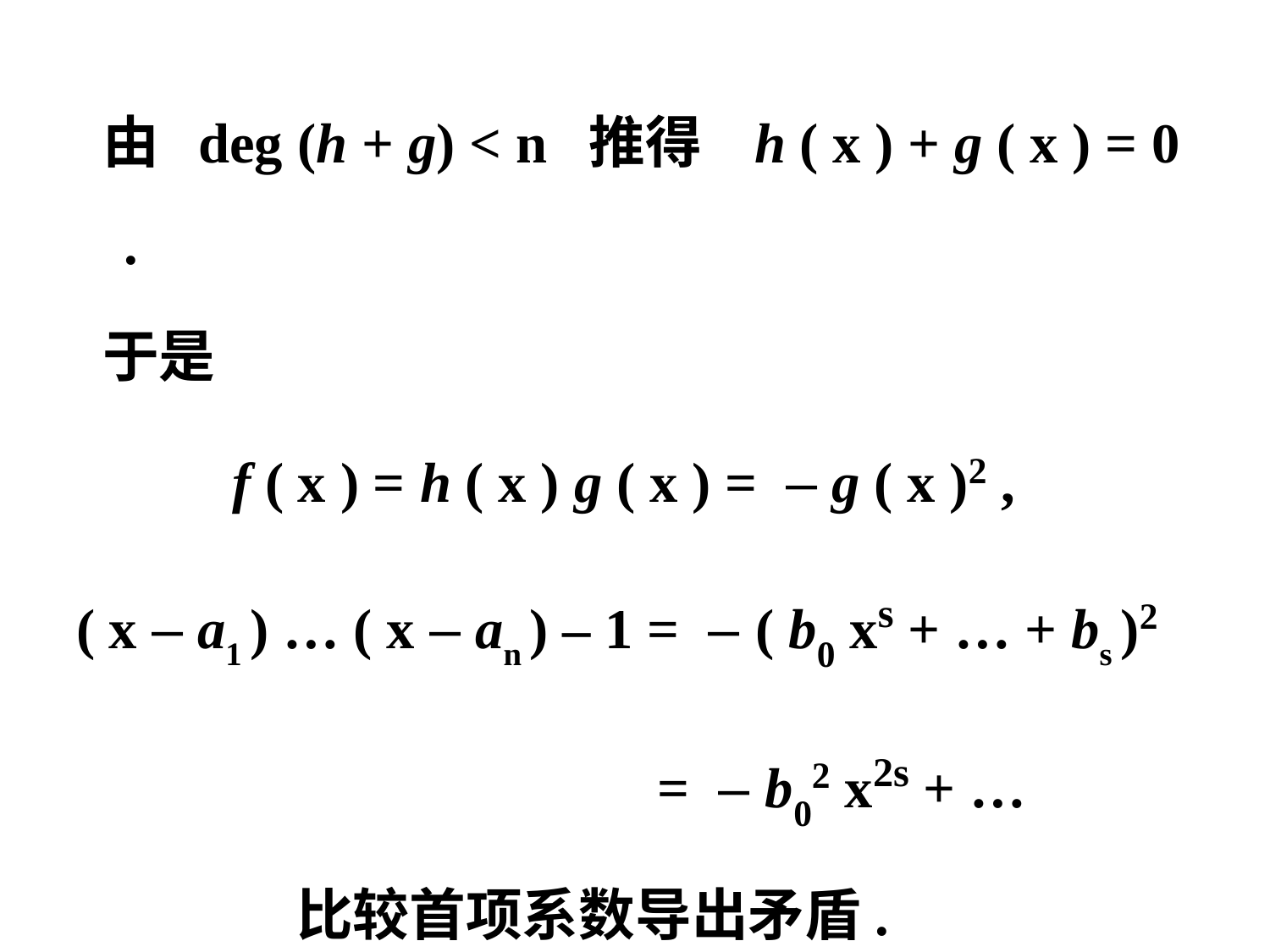

由  deg (h + g) < n  推得   h ( x ) + g ( x ) = 0 .
 于是
           f ( x ) = h ( x ) g ( x ) =  – g ( x )2 ,
( x – a1 ) … ( x – an ) – 1 =  – ( b0 xs + … + bs )2
                                         =  – b02 x2s + …
                比较首项系数导出矛盾.